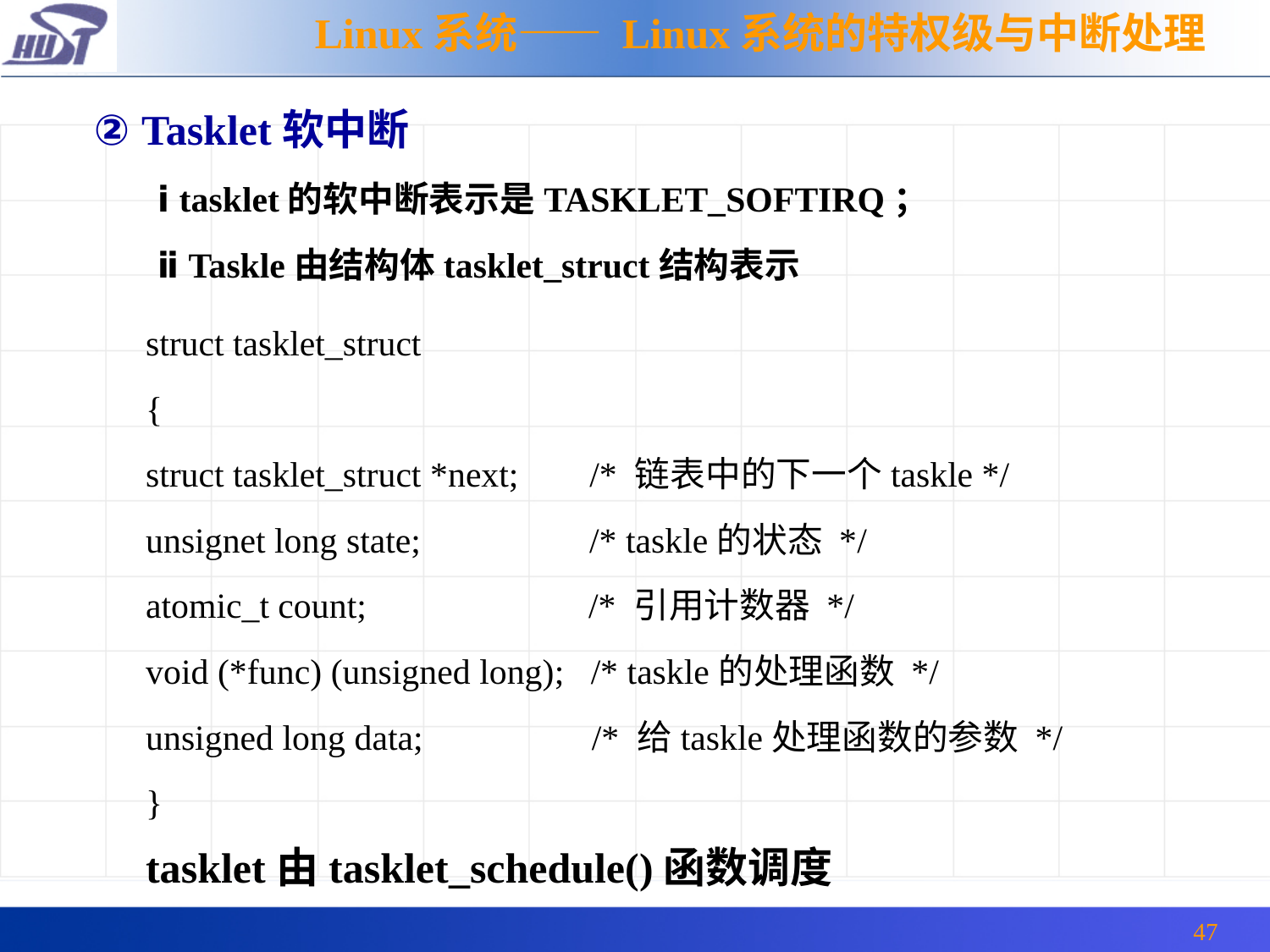

Linux系统—— Linux系统的特权级与中断处理
② Tasklet软中断
ⅰ tasklet的软中断表示是TASKLET_SOFTIRQ；
ⅱ Taskle由结构体tasklet_struct结构表示
struct tasklet_struct
{
struct tasklet_struct *next;        /* 链表中的下一个taskle */
unsignet long state;                   /* taskle的状态 */
atomic_t count;                         /* 引用计数器 */
void (*func) (unsigned long);   /* taskle的处理函数 */
unsigned long data;                   /* 给taskle处理函数的参数 */
}
tasklet由tasklet_schedule()函数调度
47